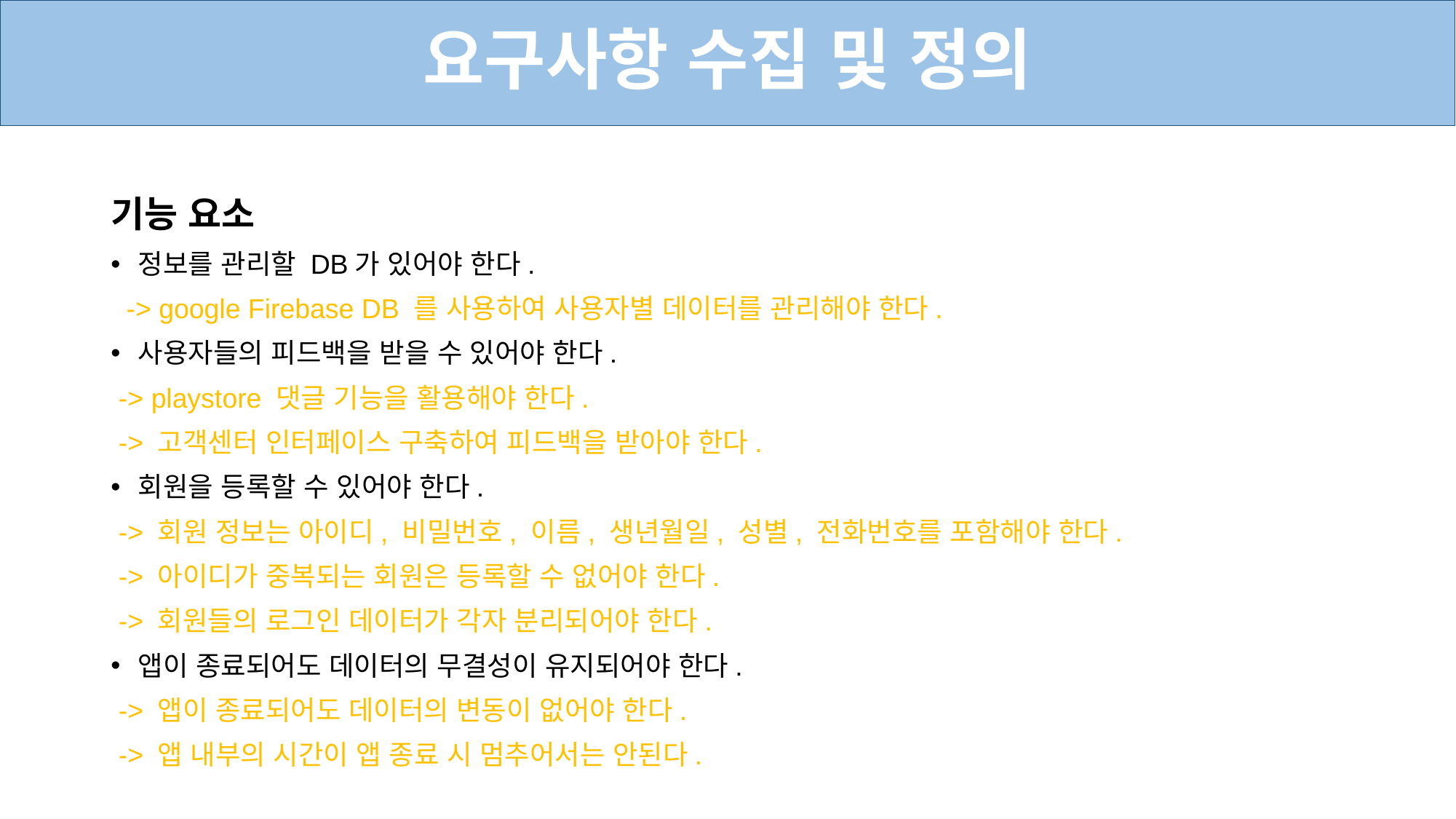

요구사항 수집 및 정의
기능 요소
정보를 관리할 DB가 있어야 한다.
  -> google Firebase DB 를 사용하여 사용자별 데이터를 관리해야 한다.
사용자들의 피드백을 받을 수 있어야 한다.
 -> playstore 댓글 기능을 활용해야 한다.
 -> 고객센터 인터페이스 구축하여 피드백을 받아야 한다.
회원을 등록할 수 있어야 한다.
 -> 회원 정보는 아이디, 비밀번호, 이름, 생년월일, 성별, 전화번호를 포함해야 한다.
 -> 아이디가 중복되는 회원은 등록할 수 없어야 한다.
 -> 회원들의 로그인 데이터가 각자 분리되어야 한다.
앱이 종료되어도 데이터의 무결성이 유지되어야 한다.
 -> 앱이 종료되어도 데이터의 변동이 없어야 한다.
 -> 앱 내부의 시간이 앱 종료 시 멈추어서는 안된다.